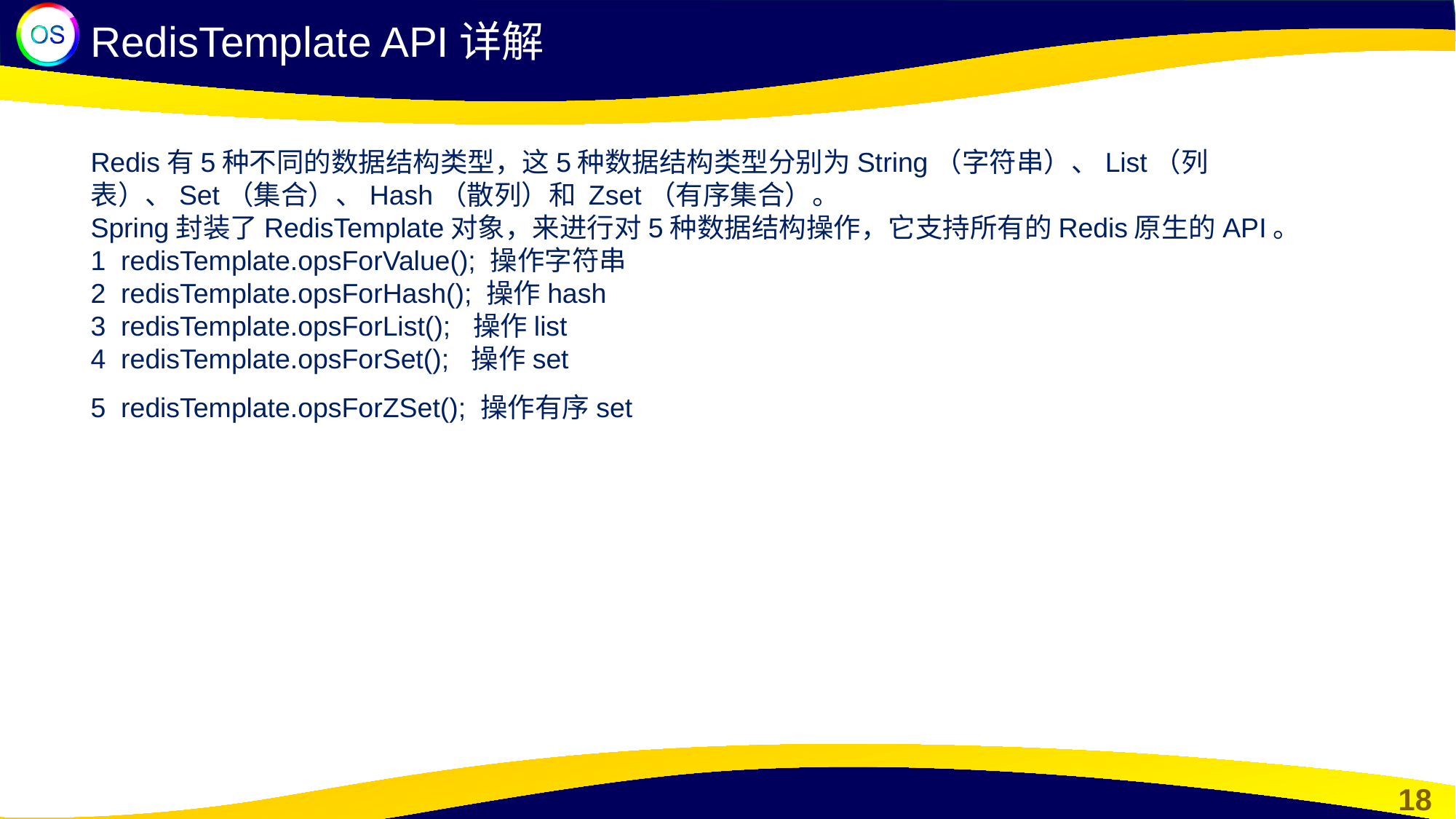

RedisTemplate API详解
Redis有5种不同的数据结构类型，这5种数据结构类型分别为String（字符串）、List（列表）、Set（集合）、Hash（散列）和 Zset（有序集合）。Spring封装了RedisTemplate对象，来进行对5种数据结构操作，它支持所有的Redis原生的API。1  redisTemplate.opsForValue(); 操作字符串2  redisTemplate.opsForHash(); 操作hash3  redisTemplate.opsForList();  操作list	4  redisTemplate.opsForSet();  操作set	5  redisTemplate.opsForZSet(); 操作有序set